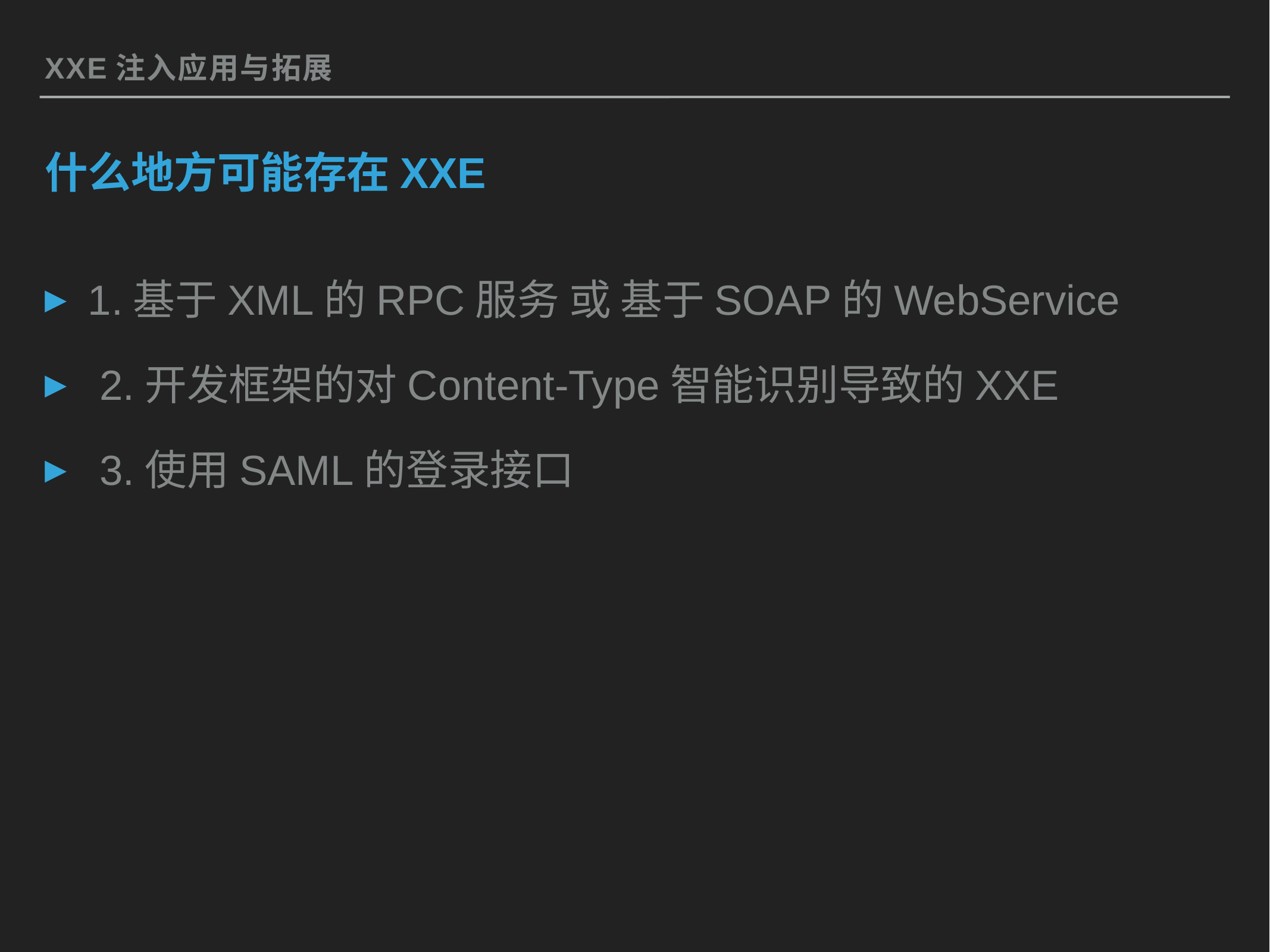

XXE注入应用与拓展
# 什么地方可能存在XXE
1.基于XML的RPC服务 或 基于SOAP的WebService
 2.开发框架的对Content-Type智能识别导致的XXE
 3.使用SAML的登录接口